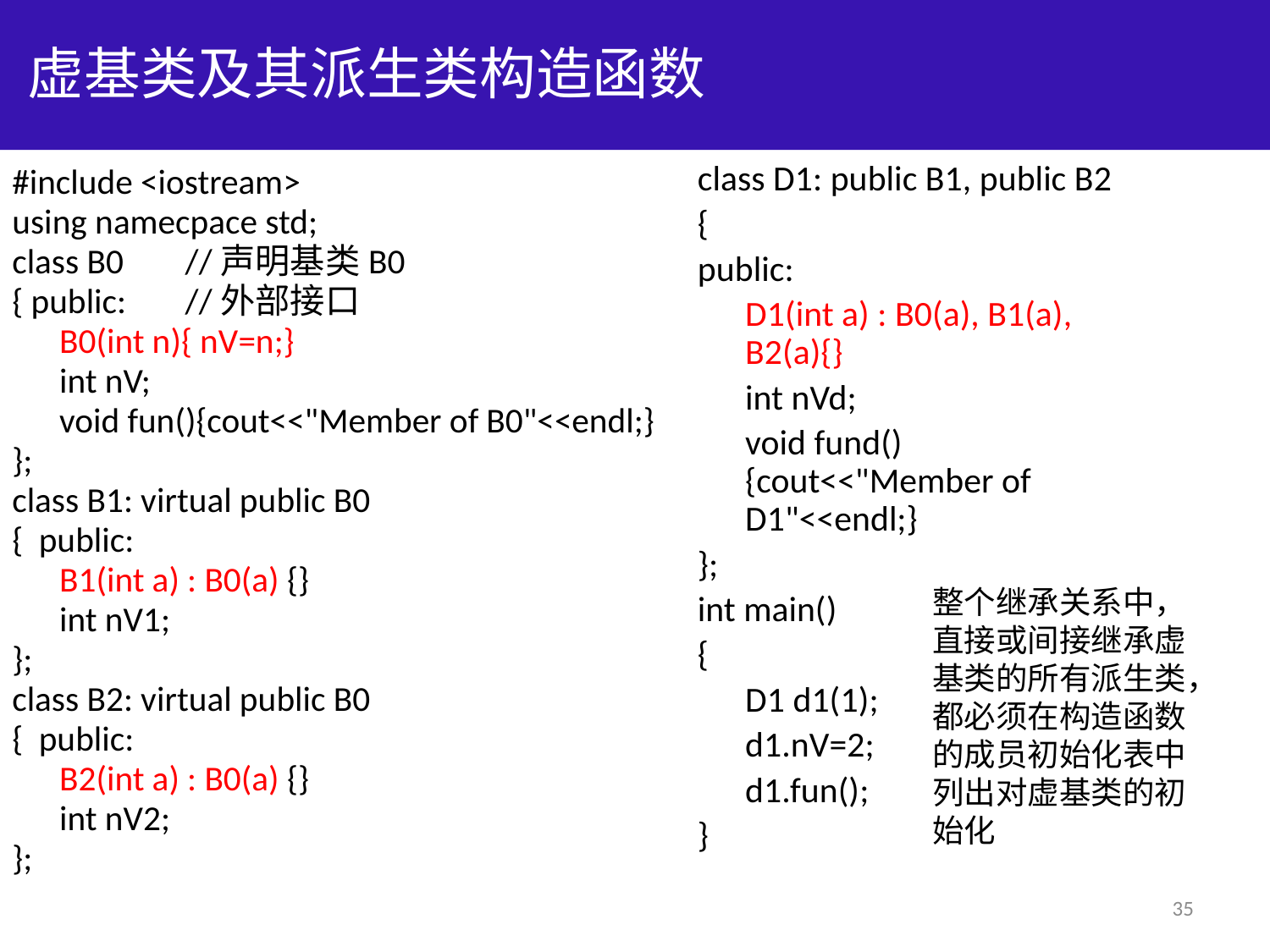

# 虚基类及其派生类构造函数
class D1: public B1, public B2
{
public:
	D1(int a) : B0(a), B1(a), B2(a){}
	int nVd;
	void fund(){cout<<"Member of D1"<<endl;}
};
int main()
{
	D1 d1(1);
	d1.nV=2;
	d1.fun();
}
#include <iostream>
using namecpace std;
class B0	//声明基类B0
{ public:	//外部接口
	B0(int n){ nV=n;}
	int nV;
	void fun(){cout<<"Member of B0"<<endl;}
};
class B1: virtual public B0
{  public:
	B1(int a) : B0(a) {}
	int nV1;
};
class B2: virtual public B0
{  public:
	B2(int a) : B0(a) {}
	int nV2;
};
整个继承关系中，直接或间接继承虚基类的所有派生类，都必须在构造函数的成员初始化表中列出对虚基类的初始化
35